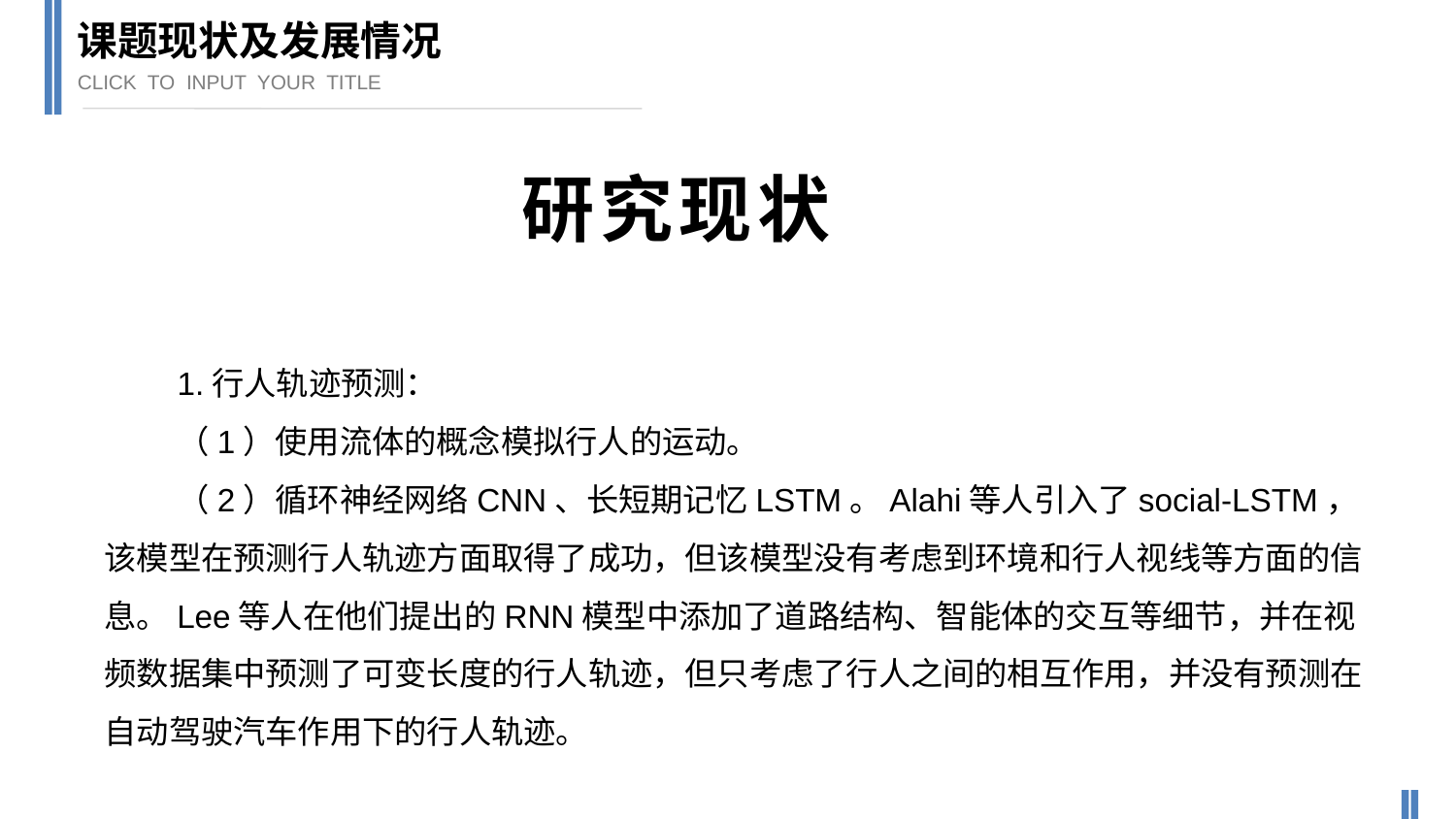

课题现状及发展情况
CLICK  TO  INPUT  YOUR  TITLE
研究现状
1.行人轨迹预测：
（1）使用流体的概念模拟行人的运动。
（2）循环神经网络CNN、长短期记忆LSTM。Alahi等人引入了social-LSTM，该模型在预测行人轨迹方面取得了成功，但该模型没有考虑到环境和行人视线等方面的信息。Lee等人在他们提出的RNN模型中添加了道路结构、智能体的交互等细节，并在视频数据集中预测了可变长度的行人轨迹，但只考虑了行人之间的相互作用，并没有预测在自动驾驶汽车作用下的行人轨迹。